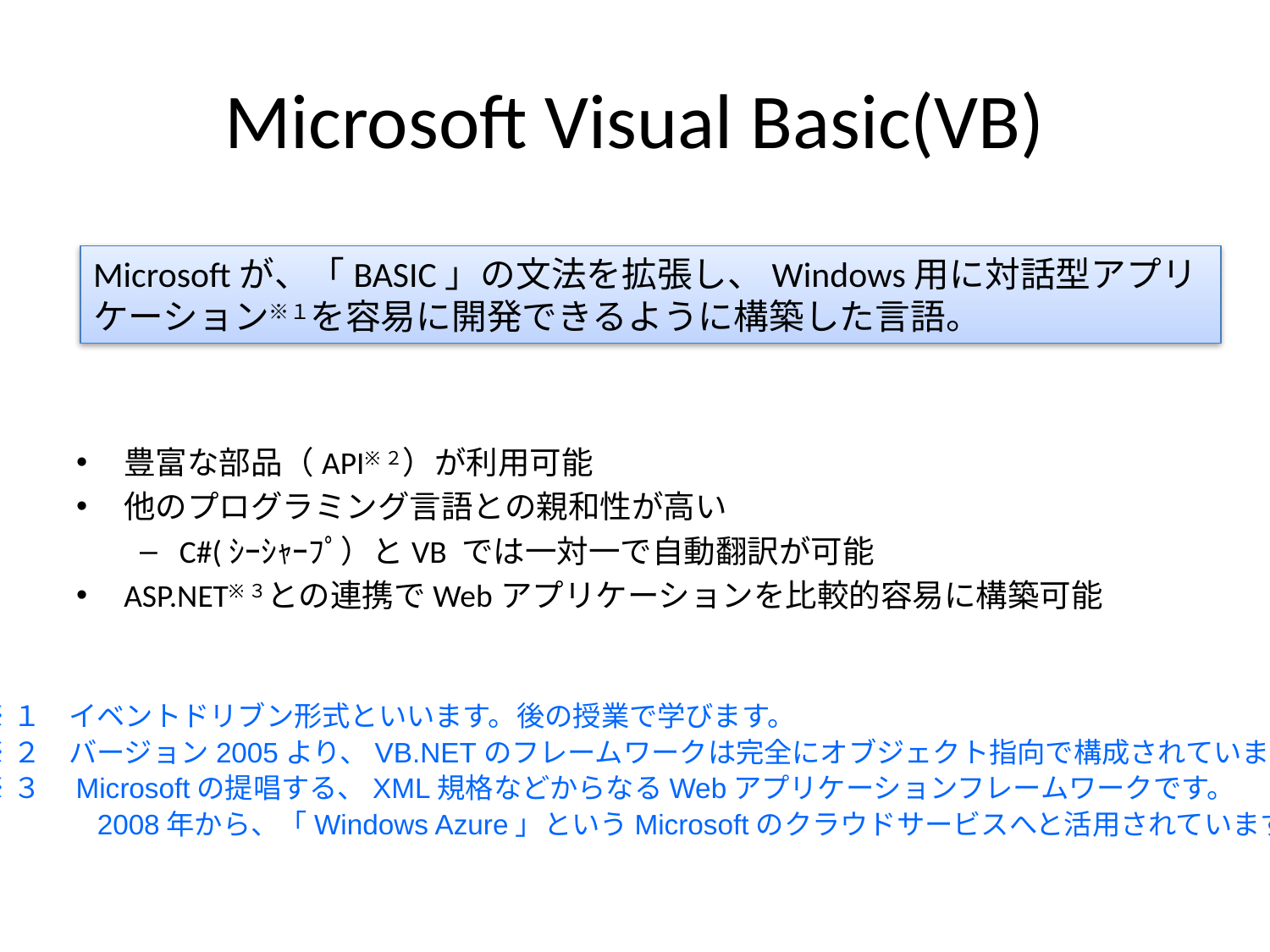

# Microsoft Visual Basic(VB)
Microsoftが、「BASIC」の文法を拡張し、Windows用に対話型アプリケーション※１を容易に開発できるように構築した言語。
豊富な部品（API※２）が利用可能
他のプログラミング言語との親和性が高い
C#(ｼｰｼｬｰﾌﾟ）とVB では一対一で自動翻訳が可能
ASP.NET※３との連携でWebアプリケーションを比較的容易に構築可能
※１　イベントドリブン形式といいます。後の授業で学びます。
※２　バージョン2005より、VB.NETのフレームワークは完全にオブジェクト指向で構成されています。
※３　Microsoftの提唱する、XML規格などからなるWebアプリケーションフレームワークです。
　　　　2008年から、「Windows Azure」というMicrosoftのクラウドサービスへと活用されています。